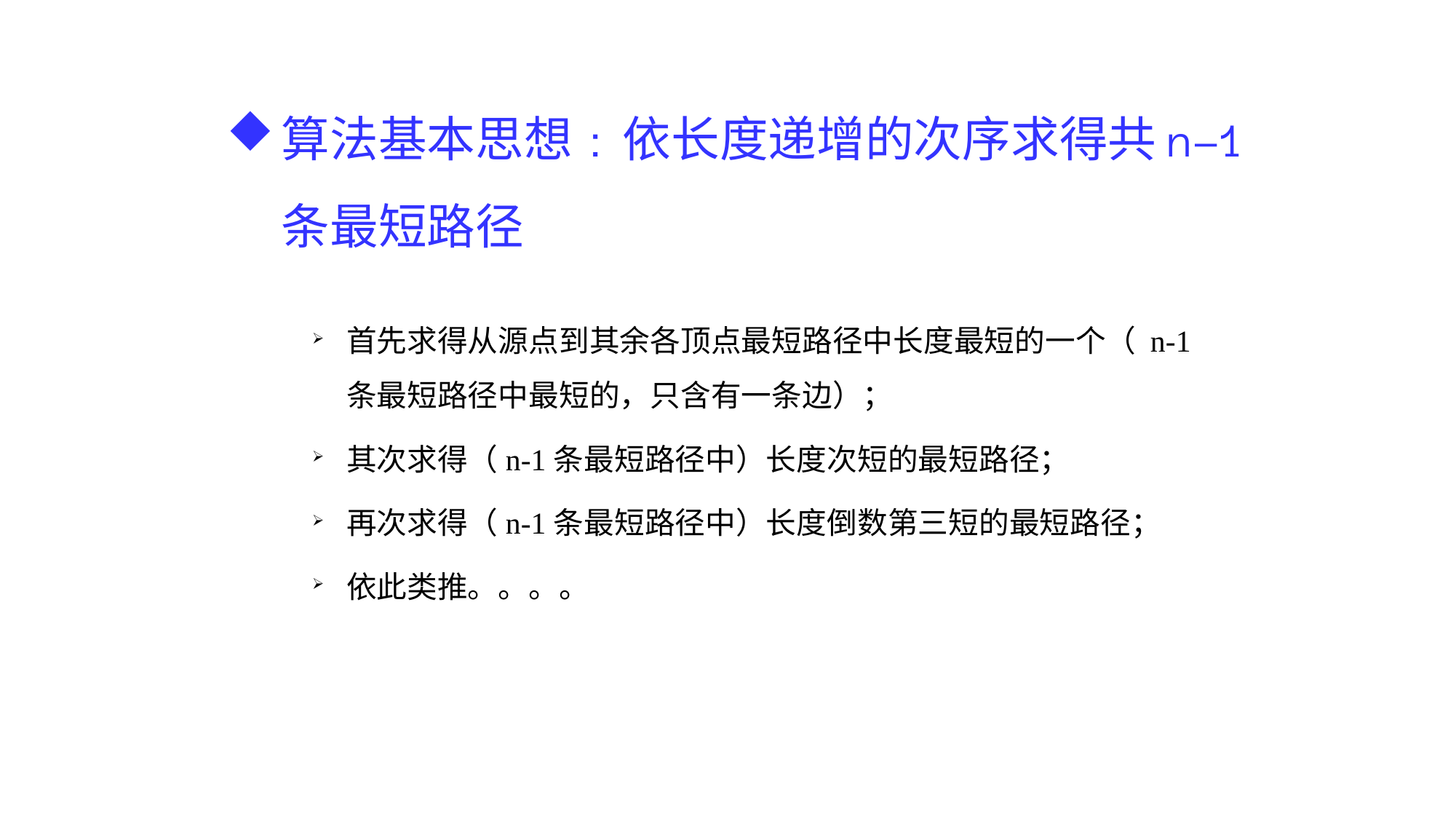

算法基本思想:依长度递增的次序求得共n-1条最短路径
首先求得从源点到其余各顶点最短路径中长度最短的一个（ n-1条最短路径中最短的，只含有一条边）；
其次求得（n-1条最短路径中）长度次短的最短路径；
再次求得（n-1条最短路径中）长度倒数第三短的最短路径；
依此类推。。。。